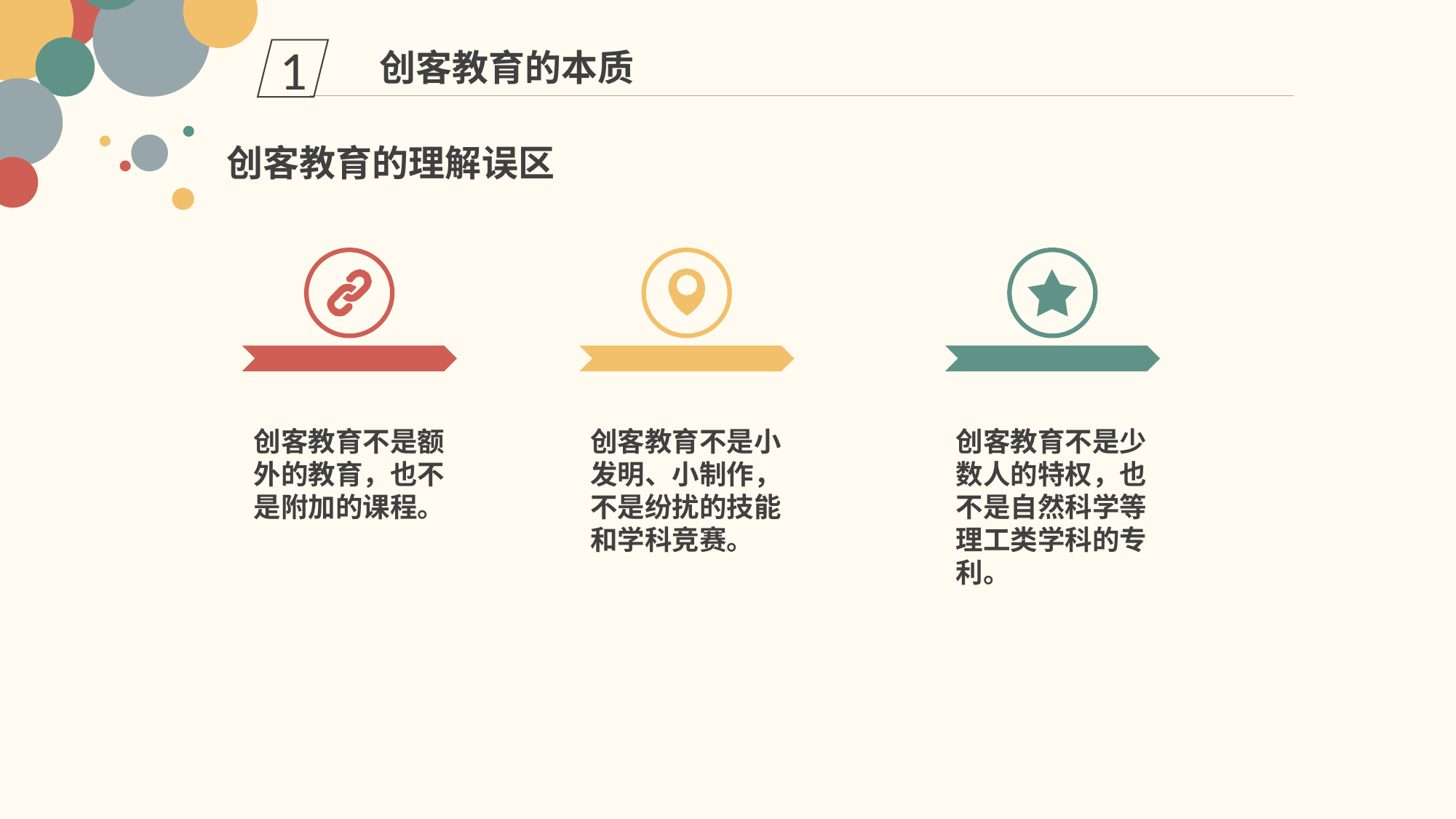

创客教育的本质
1
创客教育的理解误区

创客教育不是额外的教育，也不是附加的课程。
创客教育不是小发明、小制作，不是纷扰的技能和学科竞赛。
创客教育不是少数人的特权，也不是自然科学等理工类学科的专利。